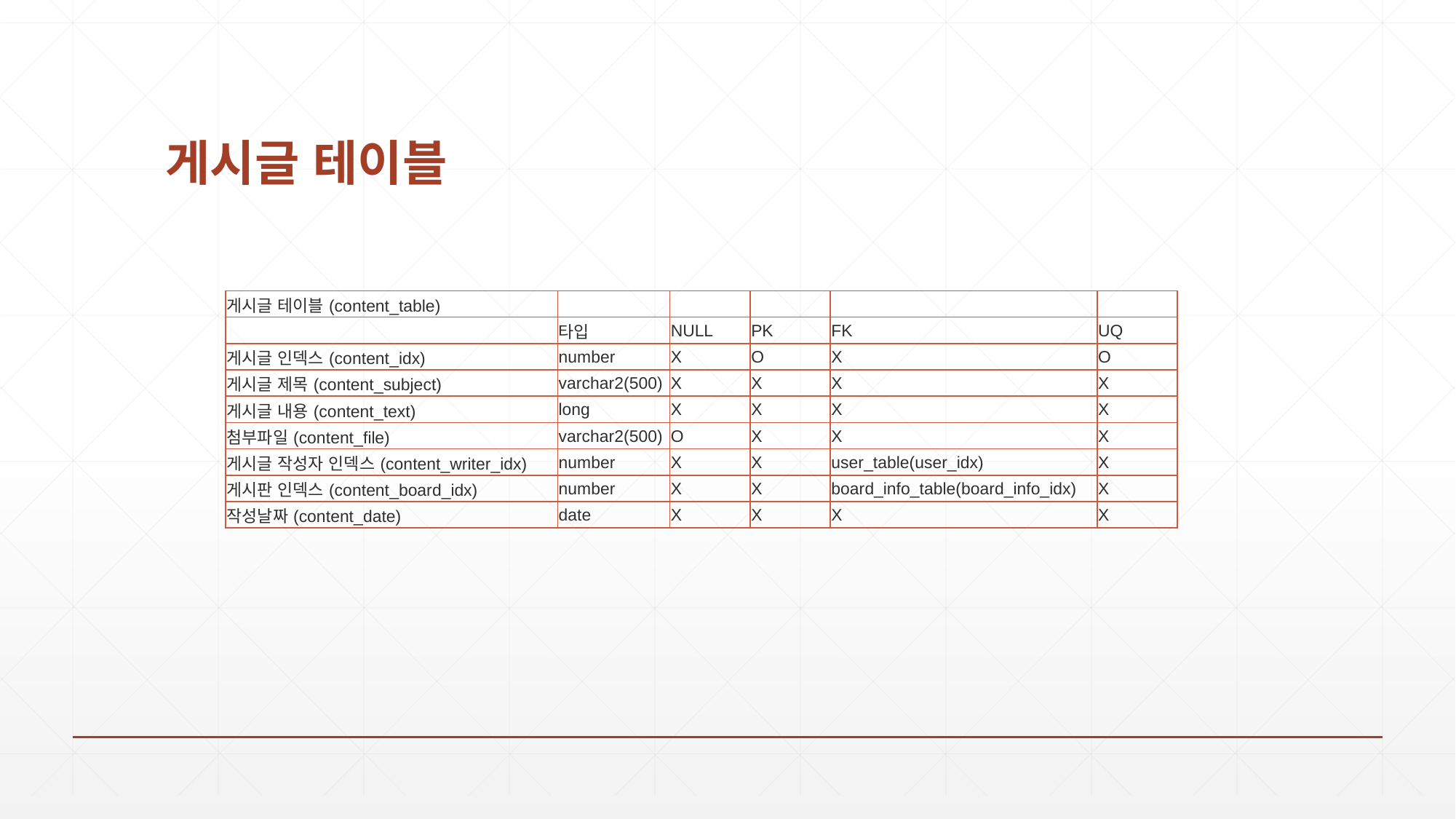

# 게시글 테이블
| 게시글 테이블(content\_table) |  |  |  |  |  |
| --- | --- | --- | --- | --- | --- |
|  | 타입 | NULL | PK | FK | UQ |
| 게시글 인덱스(content\_idx) | number | X | O | X | O |
| 게시글 제목(content\_subject) | varchar2(500) | X | X | X | X |
| 게시글 내용(content\_text) | long | X | X | X | X |
| 첨부파일(content\_file) | varchar2(500) | O | X | X | X |
| 게시글 작성자 인덱스(content\_writer\_idx) | number | X | X | user\_table(user\_idx) | X |
| 게시판 인덱스(content\_board\_idx) | number | X | X | board\_info\_table(board\_info\_idx) | X |
| 작성날짜(content\_date) | date | X | X | X | X |